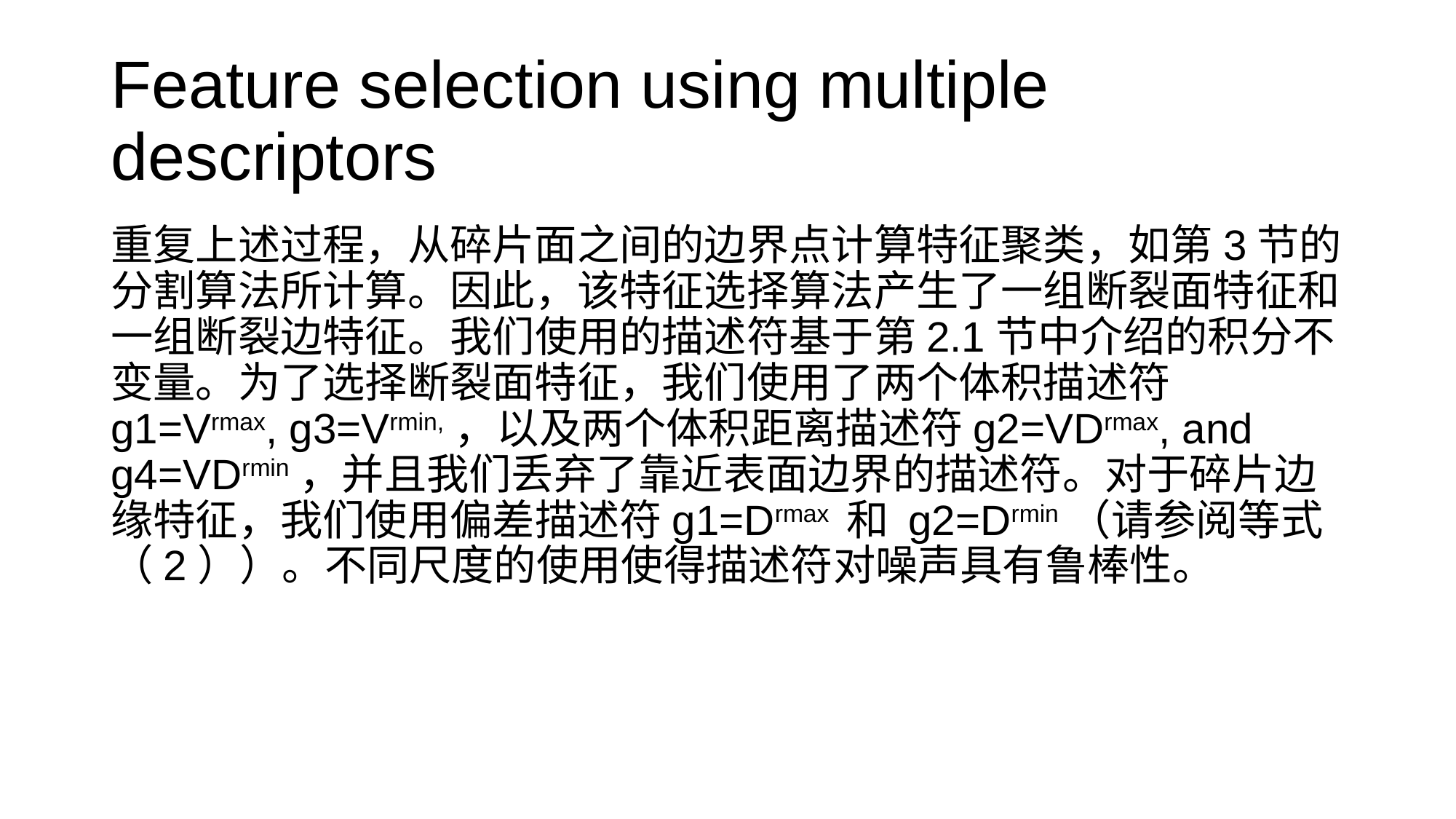

# Feature selection using multiple descriptors
重复上述过程，从碎片面之间的边界点计算特征聚类，如第3节的分割算法所计算。因此，该特征选择算法产生了一组断裂面特征和一组断裂边特征。我们使用的描述符基于第2.1节中介绍的积分不变量。为了选择断裂面特征，我们使用了两个体积描述符g1=Vrmax, g3=Vrmin,，以及两个体积距离描述符g2=VDrmax, and g4=VDrmin，并且我们丢弃了靠近表面边界的描述符。对于碎片边缘特征，我们使用偏差描述符g1=Drmax 和 g2=Drmin（请参阅等式（2））。不同尺度的使用使得描述符对噪声具有鲁棒性。